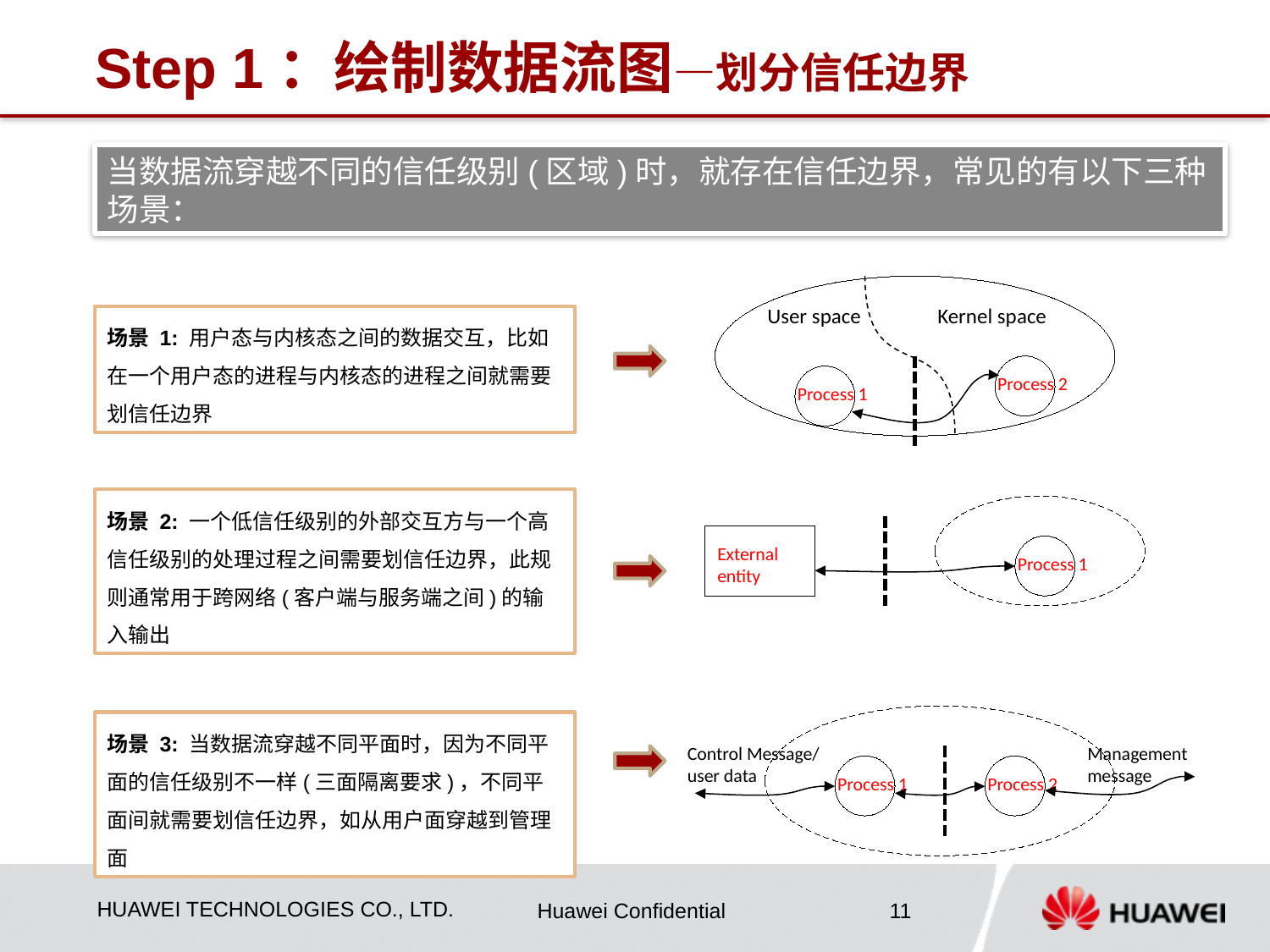

# Step 1：绘制数据流图—划分信任边界
当数据流穿越不同的信任级别(区域)时，就存在信任边界，常见的有以下三种场景：

User space
Kernel space

Process 2

Process 1
场景 1: 用户态与内核态之间的数据交互，比如在一个用户态的进程与内核态的进程之间就需要划信任边界

场景 2: 一个低信任级别的外部交互方与一个高信任级别的处理过程之间需要划信任边界，此规则通常用于跨网络(客户端与服务端之间)的输入输出

External entity

Process 1

场景 3: 当数据流穿越不同平面时，因为不同平面的信任级别不一样(三面隔离要求)，不同平面间就需要划信任边界，如从用户面穿越到管理面
Control Message/
user data
Management  message

Process 1
Process 2